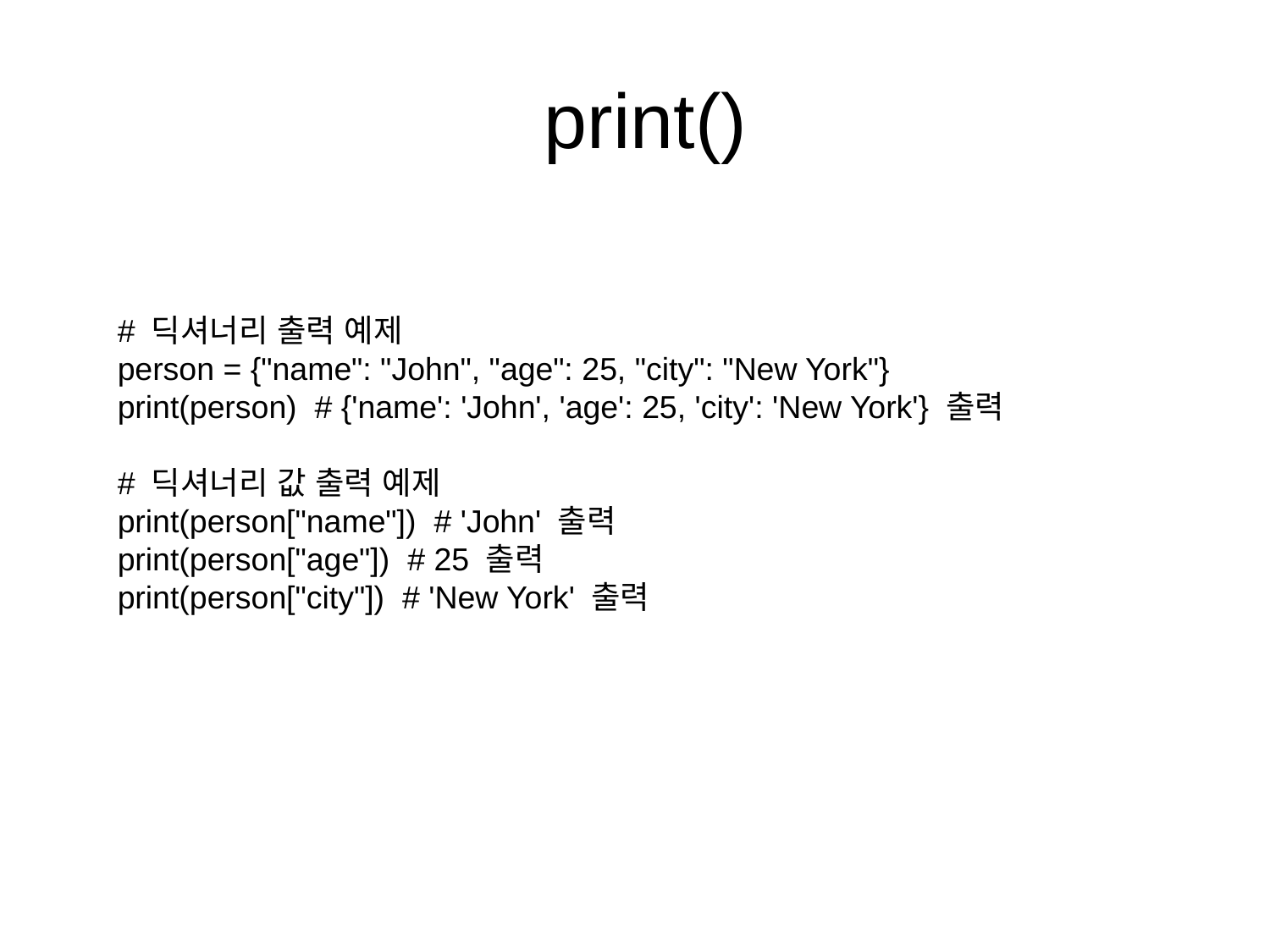

# print()

# 딕셔너리 출력 예제
person = {"name": "John", "age": 25, "city": "New York"}
print(person)  # {'name': 'John', 'age': 25, 'city': 'New York'} 출력

# 딕셔너리 값 출력 예제
print(person["name"])  # 'John' 출력
print(person["age"])  # 25 출력
print(person["city"])  # 'New York' 출력